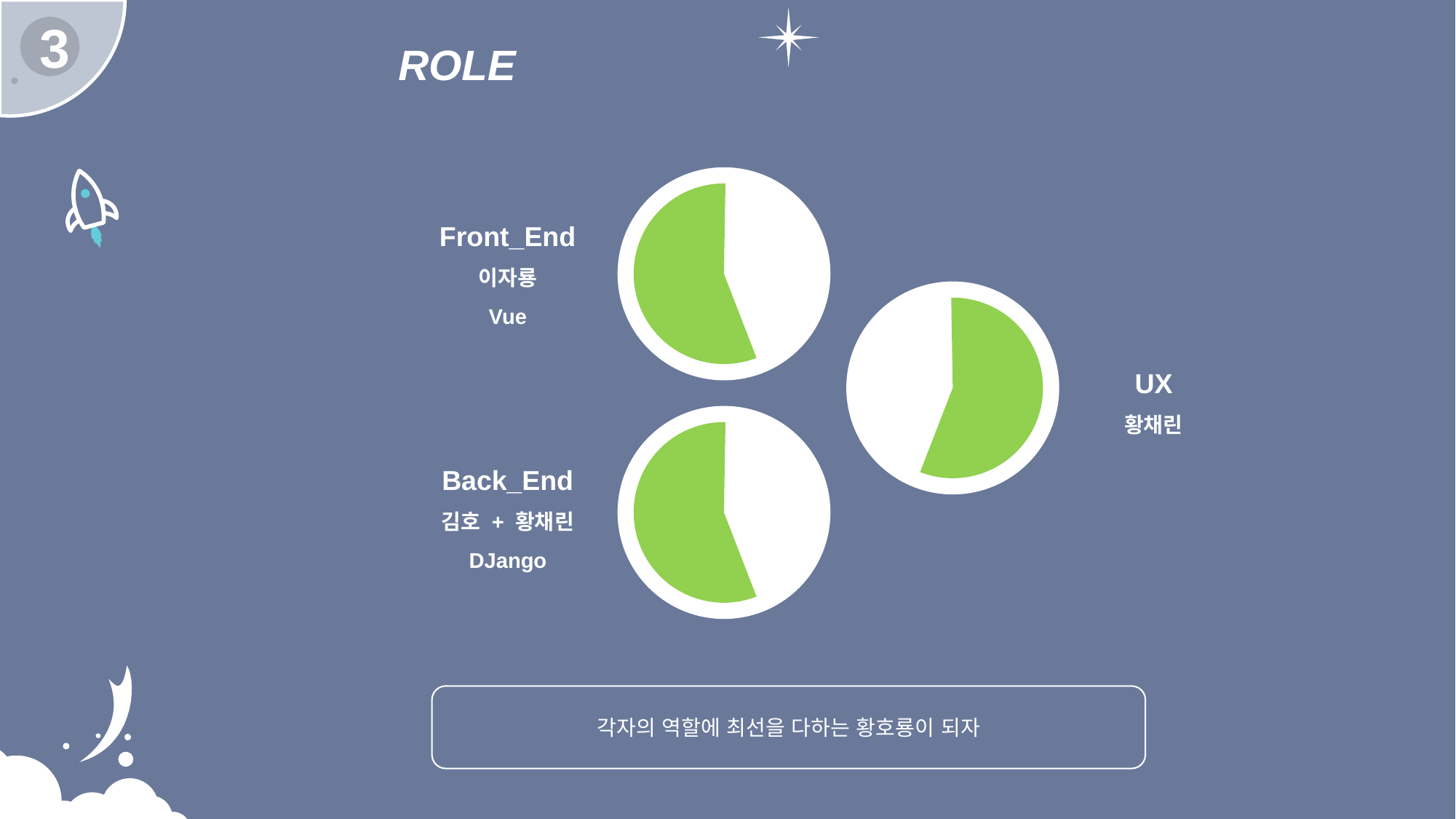

3

ROLE

Front_End
이자룡
Vue

Back_End
김호 + 황채린
DJango

UX
황채린

각자의 역할에 최선을 다하는 황호룡이 되자